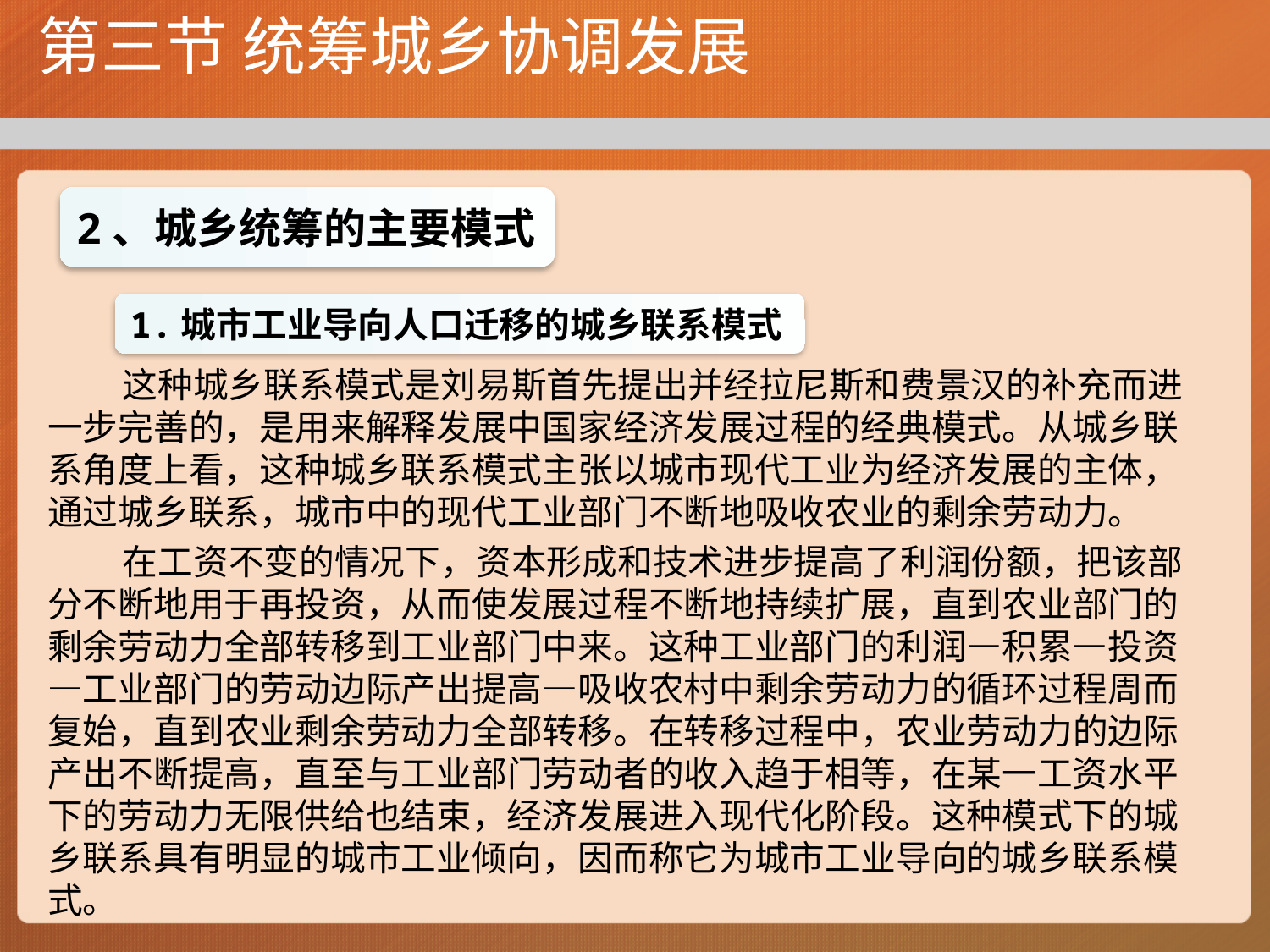

# 第三节 统筹城乡协调发展
2、城乡统筹的主要模式

这种城乡联系模式是刘易斯首先提出并经拉尼斯和费景汉的补充而进一步完善的，是用来解释发展中国家经济发展过程的经典模式。从城乡联系角度上看，这种城乡联系模式主张以城市现代工业为经济发展的主体，通过城乡联系，城市中的现代工业部门不断地吸收农业的剩余劳动力。
在工资不变的情况下，资本形成和技术进步提高了利润份额，把该部分不断地用于再投资，从而使发展过程不断地持续扩展，直到农业部门的剩余劳动力全部转移到工业部门中来。这种工业部门的利润—积累—投资—工业部门的劳动边际产出提高—吸收农村中剩余劳动力的循环过程周而复始，直到农业剩余劳动力全部转移。在转移过程中，农业劳动力的边际产出不断提高，直至与工业部门劳动者的收入趋于相等，在某一工资水平下的劳动力无限供给也结束，经济发展进入现代化阶段。这种模式下的城乡联系具有明显的城市工业倾向，因而称它为城市工业导向的城乡联系模式。
1.城市工业导向人口迁移的城乡联系模式